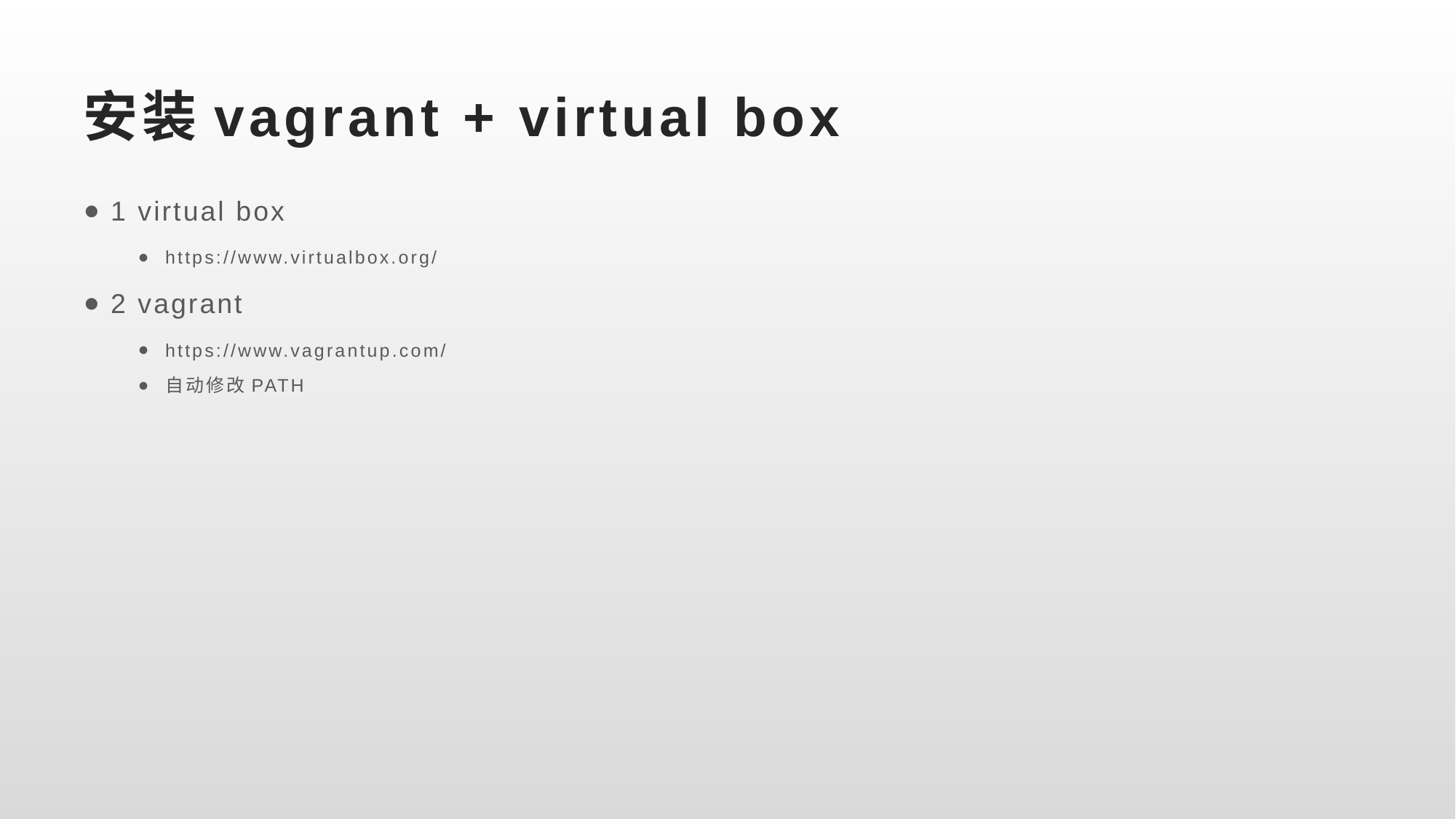

# 安装vagrant + virtual box
1 virtual box
https://www.virtualbox.org/
2 vagrant
https://www.vagrantup.com/
自动修改PATH